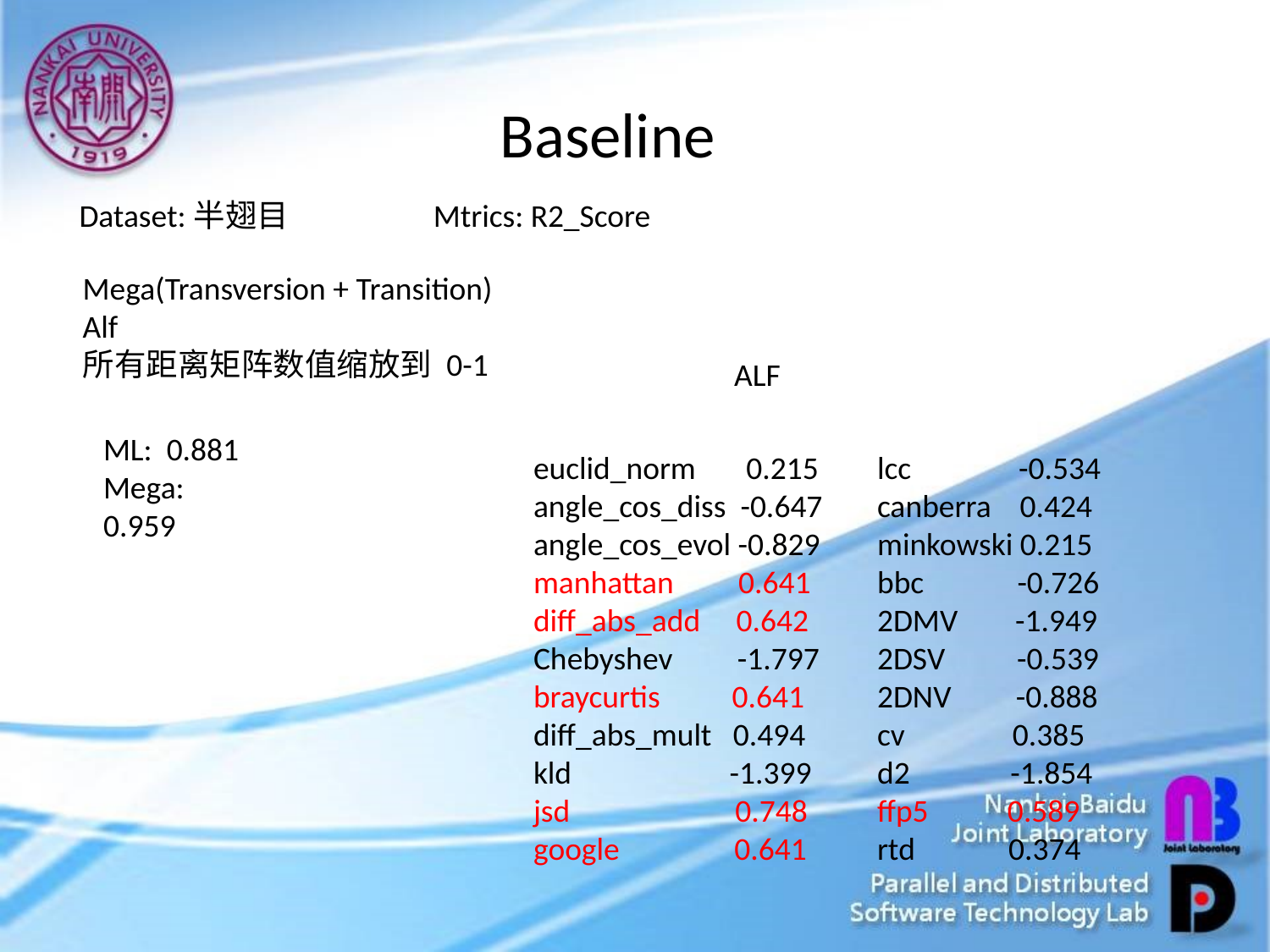

Baseline
Dataset:半翅目                   Mtrics: R2_Score
Mega(Transversion + Transition)
Alf
所有距离矩阵数值缩放到 0-1
ALF
ML:  0.881
Mega:
0.959

lcc               -0.534
canberra    0.424
minkowski 0.215
bbc             -0.726
2DMV        -1.949
2DSV          -0.539
2DNV         -0.888
cv               0.385
d2              -1.854
ffp5           0.589
rtd             0.374
euclid_norm       0.215
angle_cos_diss  -0.647
angle_cos_evol -0.829
manhattan         0.641
diff_abs_add     0.642
Chebyshev         -1.797
braycurtis          0.641
diff_abs_mult   0.494
kld                      -1.399
jsd                       0.748
google                0.641